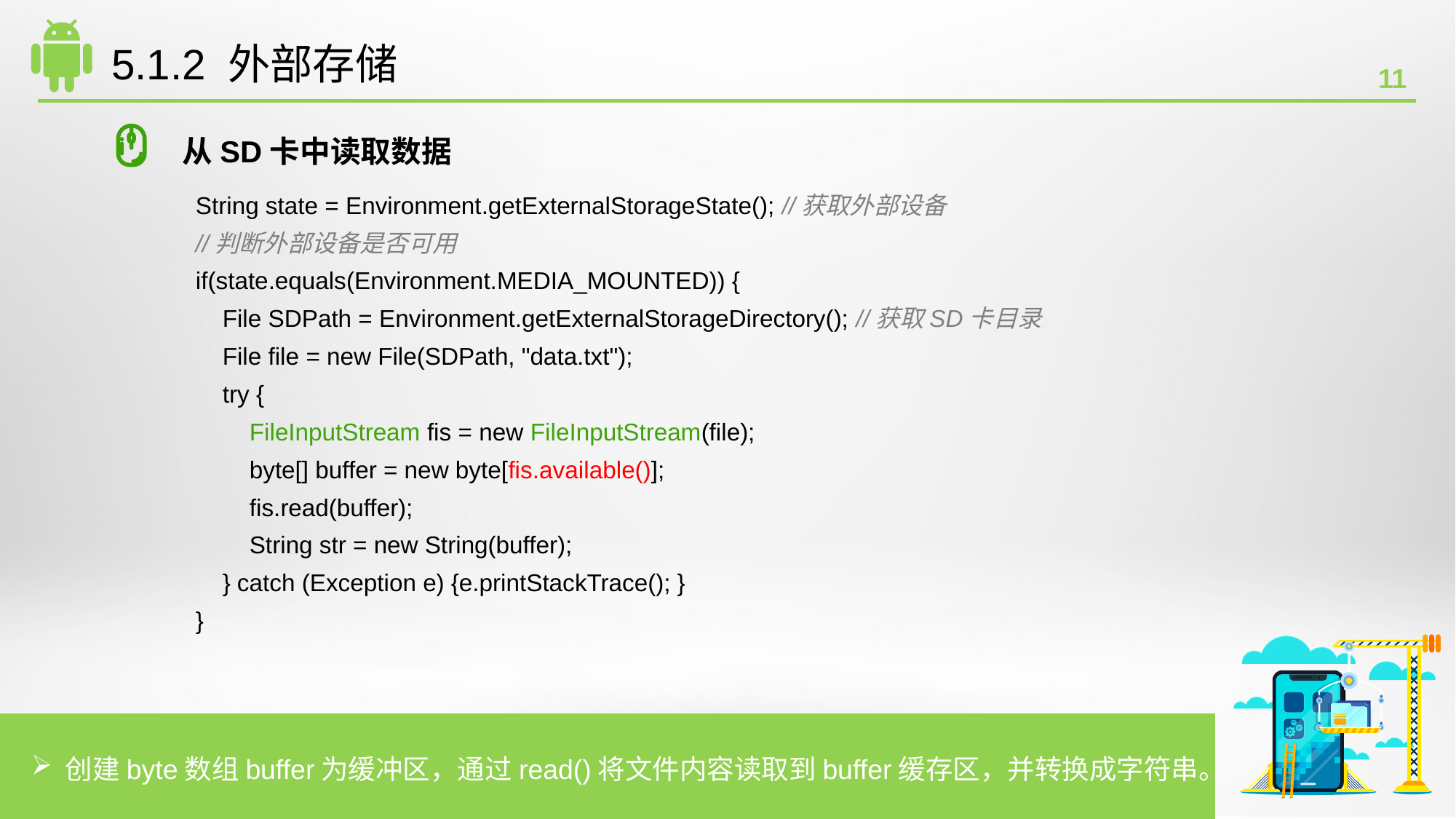

# 5.1.2 外部存储
从SD卡中读取数据

String state = Environment.getExternalStorageState(); //获取外部设备
//判断外部设备是否可用
if(state.equals(Environment.MEDIA_MOUNTED)) {
    File SDPath = Environment.getExternalStorageDirectory(); //获取SD卡目录
    File file = new File(SDPath, "data.txt");
    try {
        FileInputStream fis = new FileInputStream(file);
        byte[] buffer = new byte[fis.available()];
        fis.read(buffer);
        String str = new String(buffer);
    } catch (Exception e) {e.printStackTrace(); }
}

创建byte数组buffer为缓冲区，通过read()将文件内容读取到buffer缓存区，并转换成字符串。